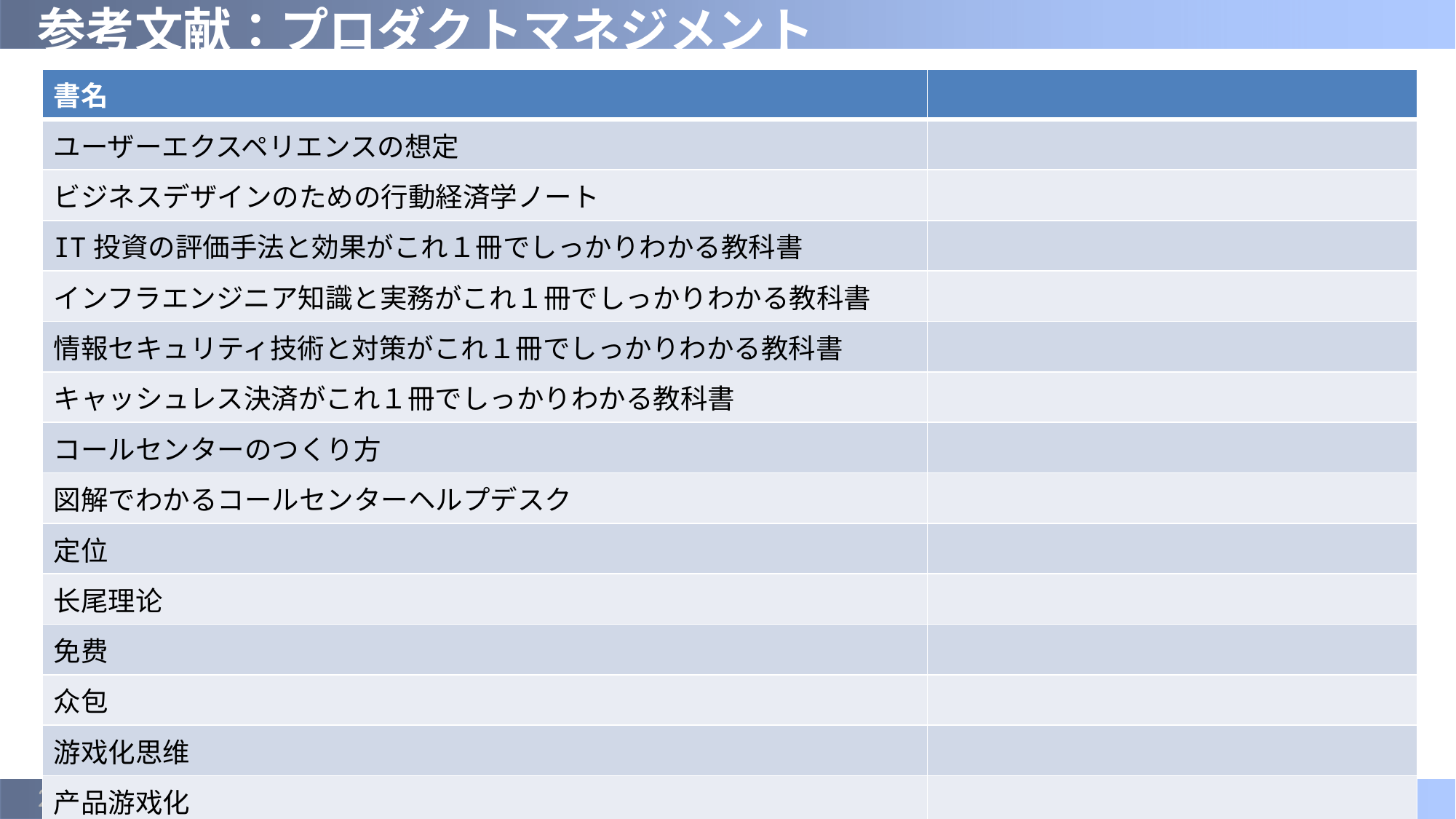

# 参考文献：プロダクトマネジメント
| 書名 |  |
| --- | --- |
| ユーザーエクスペリエンスの想定 |  |
| ビジネスデザインのための行動経済学ノート |  |
| IT投資の評価手法と効果がこれ１冊でしっかりわかる教科書 |  |
| インフラエンジニア知識と実務がこれ１冊でしっかりわかる教科書 |  |
| 情報セキュリティ技術と対策がこれ１冊でしっかりわかる教科書 |  |
| キャッシュレス決済がこれ１冊でしっかりわかる教科書 |  |
| コールセンターのつくり方 |  |
| 図解でわかるコールセンターヘルプデスク |  |
| 定位 |  |
| 长尾理论 |  |
| 免费 |  |
| 众包 |  |
| 游戏化思维 |  |
| 产品游戏化 |  |
2022/6/2
- 15 -